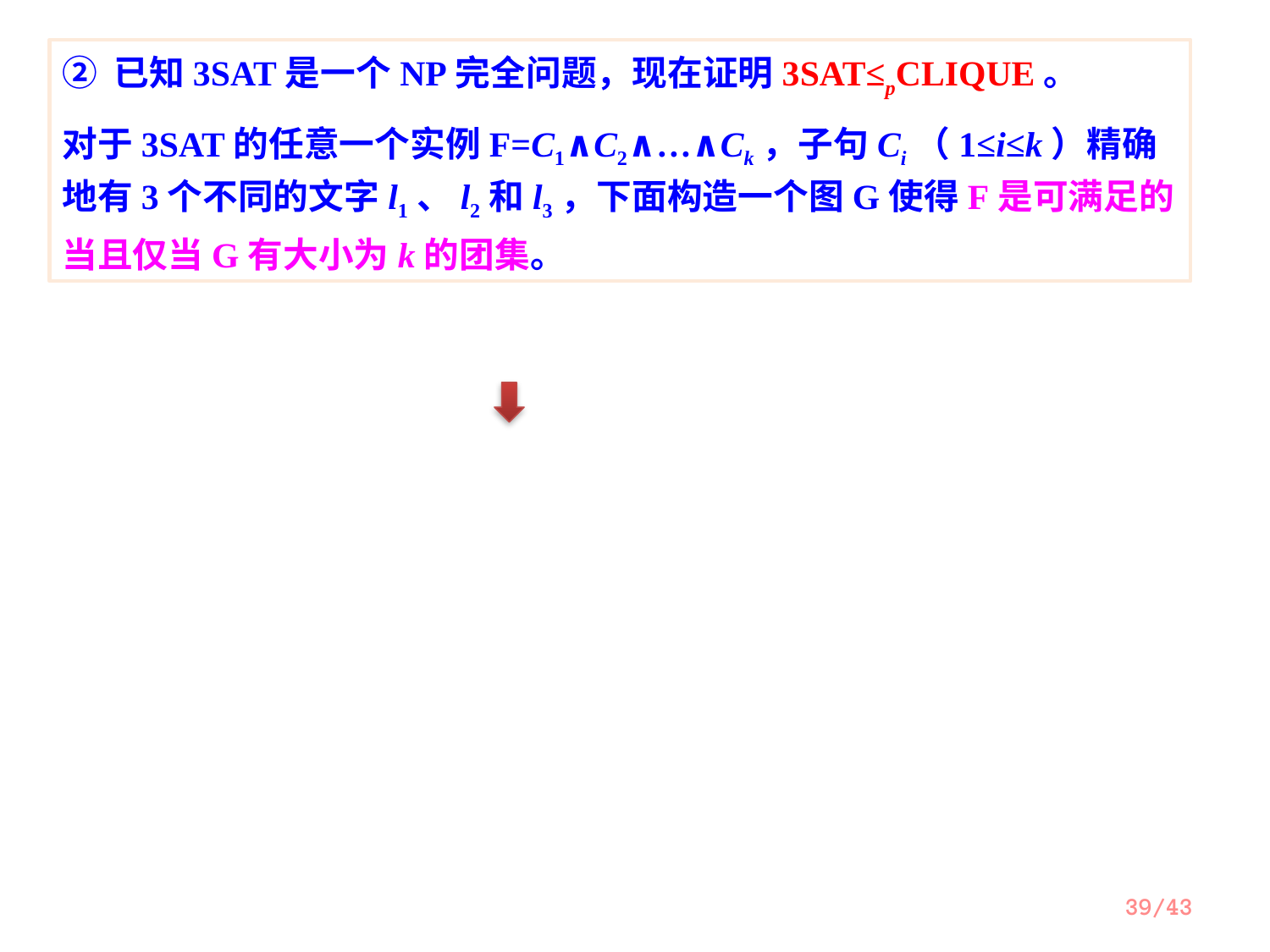

② 已知3SAT是一个NP完全问题，现在证明3SAT≤pCLIQUE。
对于3SAT的任意一个实例F=C1∧C2∧…∧Ck，子句Ci（1≤i≤k）精确地有3个不同的文字l1、l2和l3，下面构造一个图G使得F是可满足的当且仅当G有大小为k的团集。

39/43